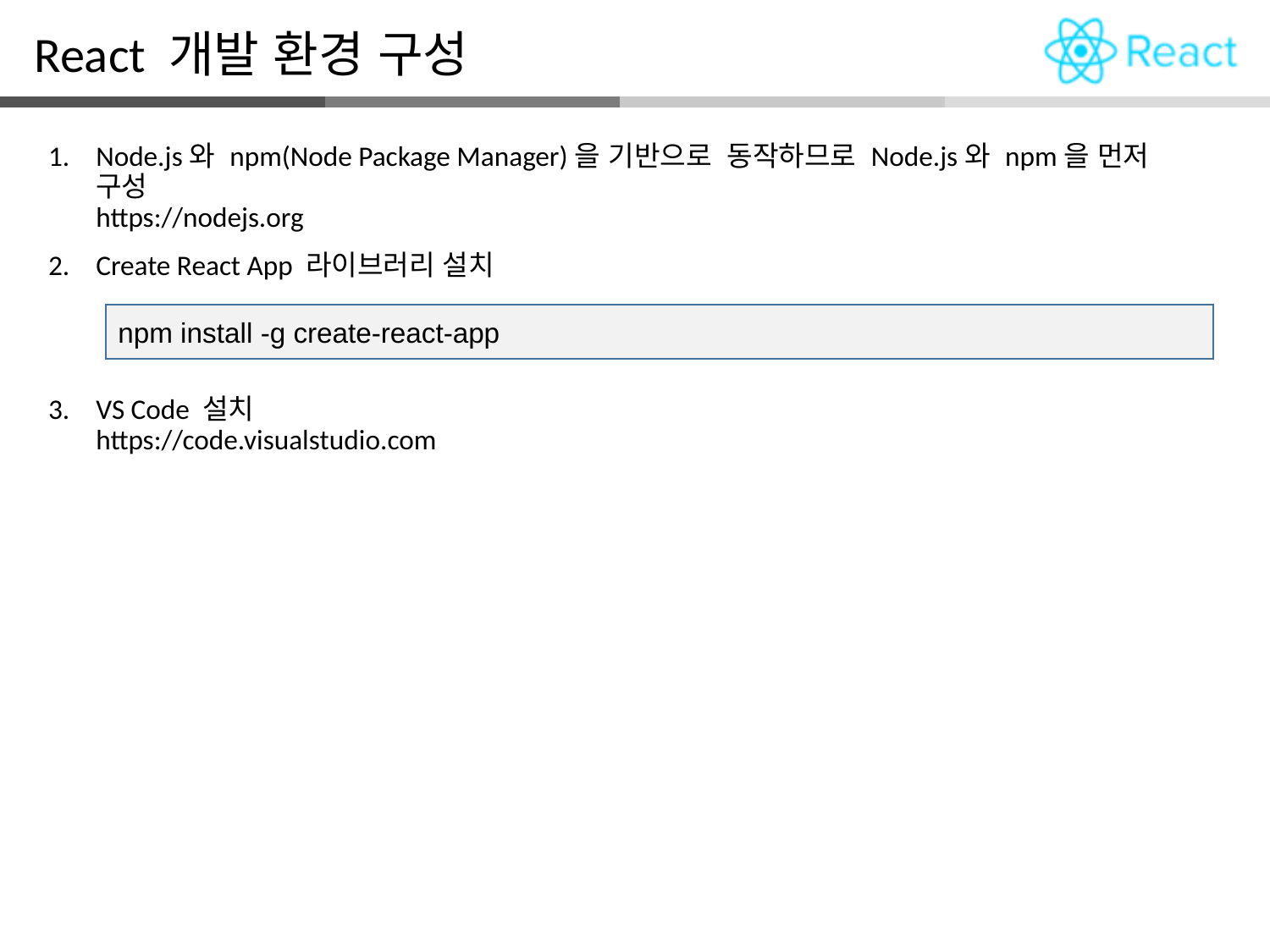

React 개발 환경 구성
Node.js와 npm(Node Package Manager)을 기반으로  동작하므로 Node.js와 npm을 먼저 구성
https://nodejs.org
Create React App 라이브러리 설치

VS Code 설치
https://code.visualstudio.com

npm install -g create-react-app